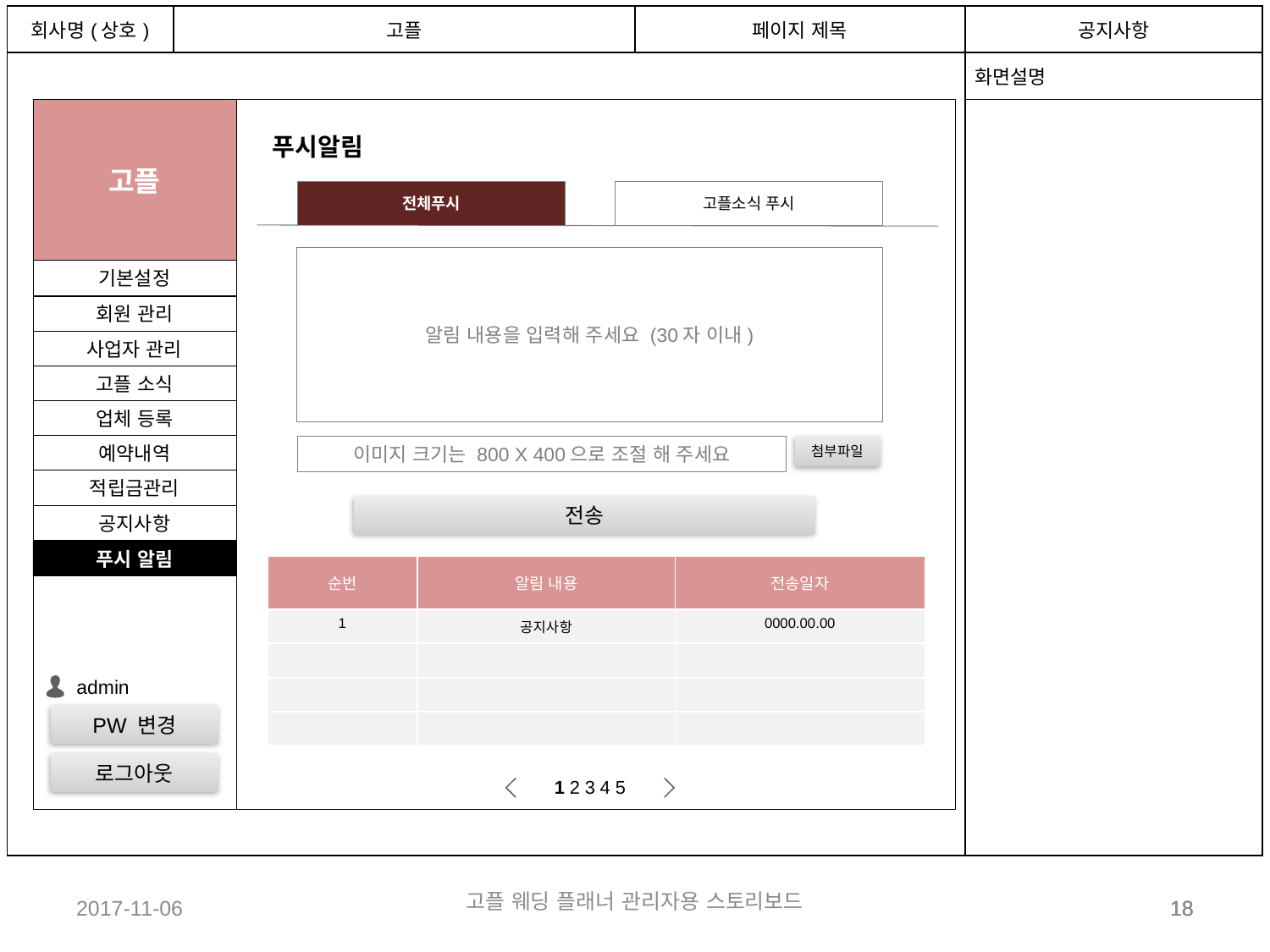

| 회사명(상호) | 고플 | 페이지 제목 | 공지사항 |
| --- | --- | --- | --- |
|  |  |  | 화면설명 |
|  |  |  |  |

고플
푸시알림
전체푸시
고플소식 푸시

알림 내용을 입력해 주세요 (30자 이내)

기본설정
회원 관리
사업자 관리
고플 소식
업체 등록
예약내역
이미지 크기는 800 X 400으로 조절 해 주세요
첨부파일
적립금관리
전송
공지사항

푸시 알림
| 순번 | 알림 내용 | 전송일자 |
| --- | --- | --- |
| 1 | 공지사항 | 0000.00.00 |
|  |  |  |
|  |  |  |
|  |  |  |
admin

PW 변경
로그아웃
1 2 3 4 5

고플 웨딩 플래너 관리자용 스토리보드
2017-11-06
18
18
18